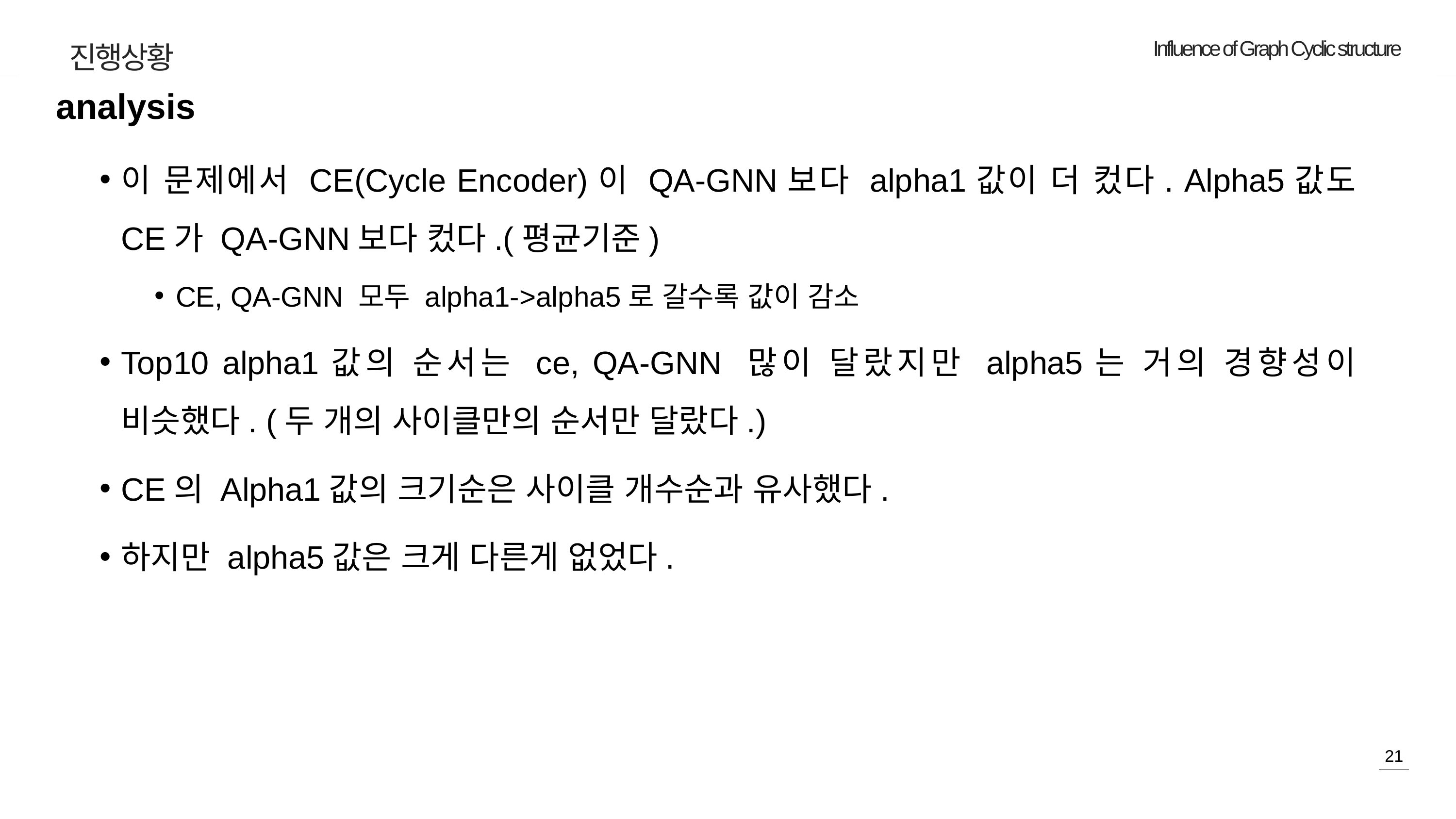

진행상황
analysis
이 문제에서 CE(Cycle Encoder)이 QA-GNN보다 alpha1값이 더 컸다. Alpha5값도 CE가 QA-GNN보다 컸다.(평균기준)
CE, QA-GNN 모두 alpha1->alpha5로 갈수록 값이 감소
Top10 alpha1값의 순서는 ce, QA-GNN 많이 달랐지만 alpha5는 거의 경향성이 비슷했다. (두 개의 사이클만의 순서만 달랐다.)
CE의 Alpha1값의 크기순은 사이클 개수순과 유사했다.
하지만 alpha5값은 크게 다른게 없었다.